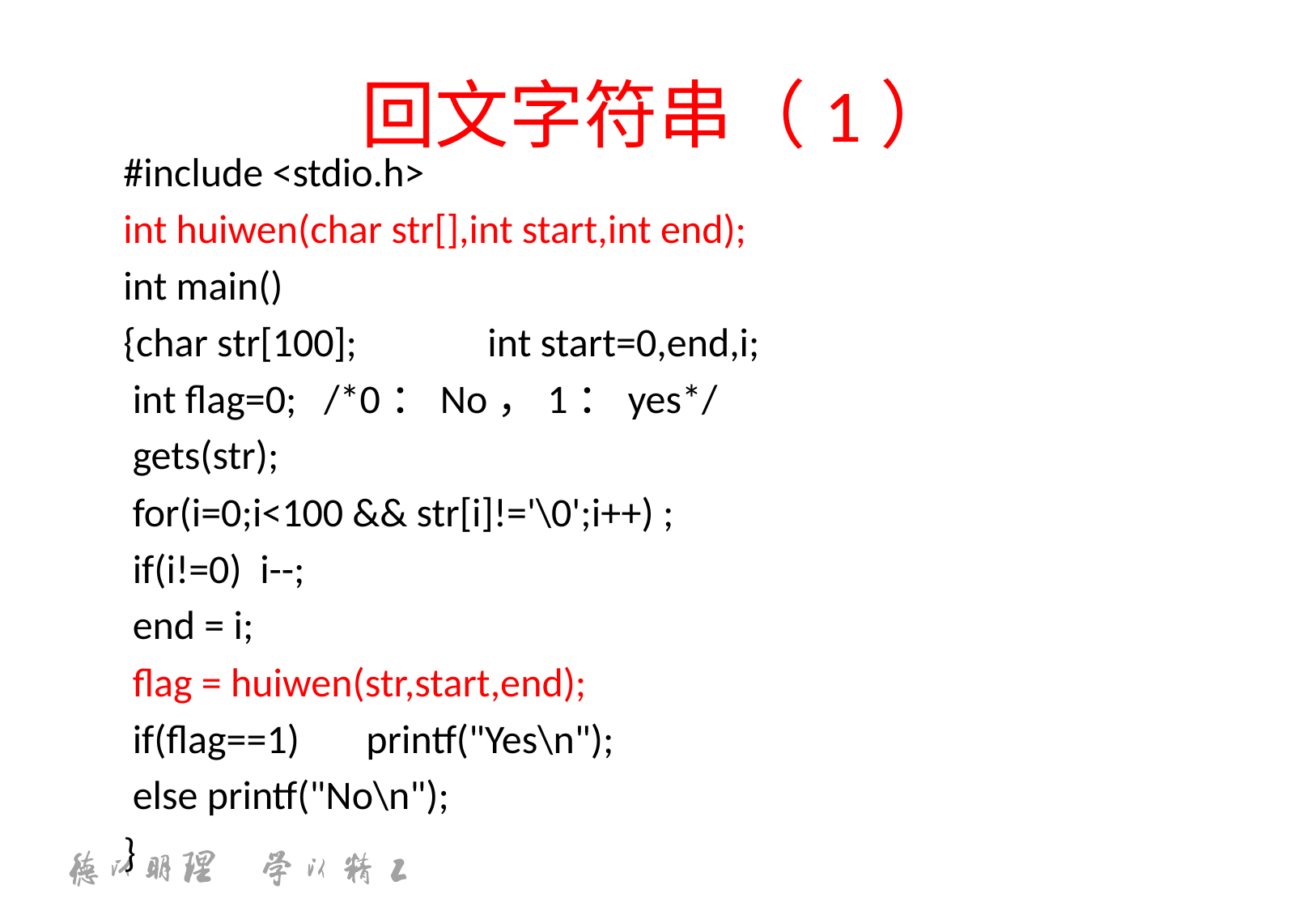

# 回文字符串（1）
#include <stdio.h>
int huiwen(char str[],int start,int end);
int main()
{char str[100]; 	int start=0,end,i;
 int flag=0;   /*0：No，1：yes*/
 gets(str);
 for(i=0;i<100 && str[i]!='\0';i++) ;
 if(i!=0)  i--;
 end = i;
 flag = huiwen(str,start,end);
 if(flag==1) 	printf("Yes\n");
 else printf("No\n");
}